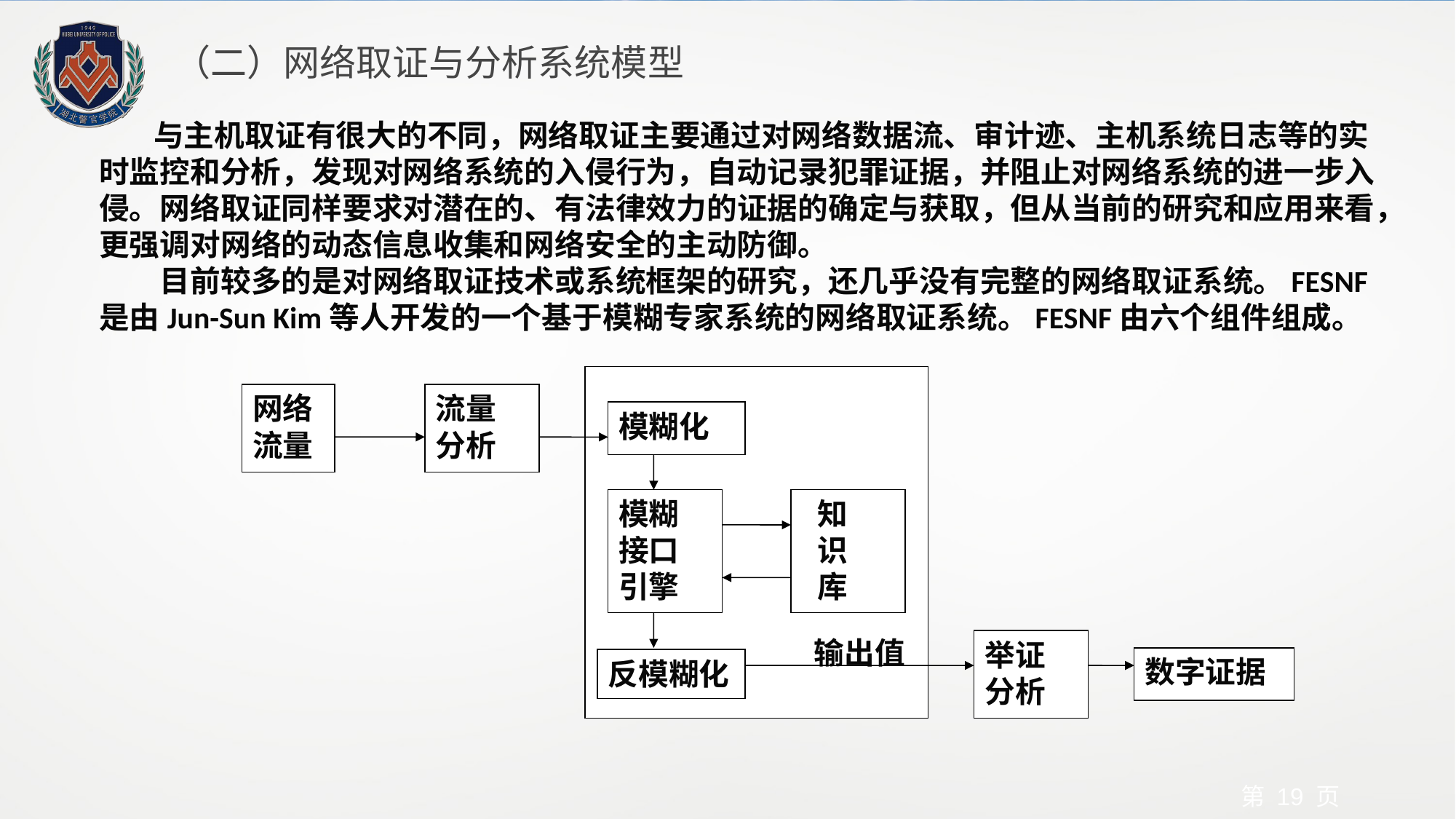

（二）网络取证与分析系统模型
　　与主机取证有很大的不同，网络取证主要通过对网络数据流、审计迹、主机系统日志等的实时监控和分析，发现对网络系统的入侵行为，自动记录犯罪证据，并阻止对网络系统的进一步入侵。网络取证同样要求对潜在的、有法律效力的证据的确定与获取，但从当前的研究和应用来看，更强调对网络的动态信息收集和网络安全的主动防御。
　　目前较多的是对网络取证技术或系统框架的研究，还几乎没有完整的网络取证系统。FESNF是由Jun-Sun Kim等人开发的一个基于模糊专家系统的网络取证系统。FESNF由六个组件组成。

　　　　　　　　输出值

网络
流量

流量
分析

模糊化

模糊
接口
引擎

知
识
库

举证
分析

数字证据

反模糊化